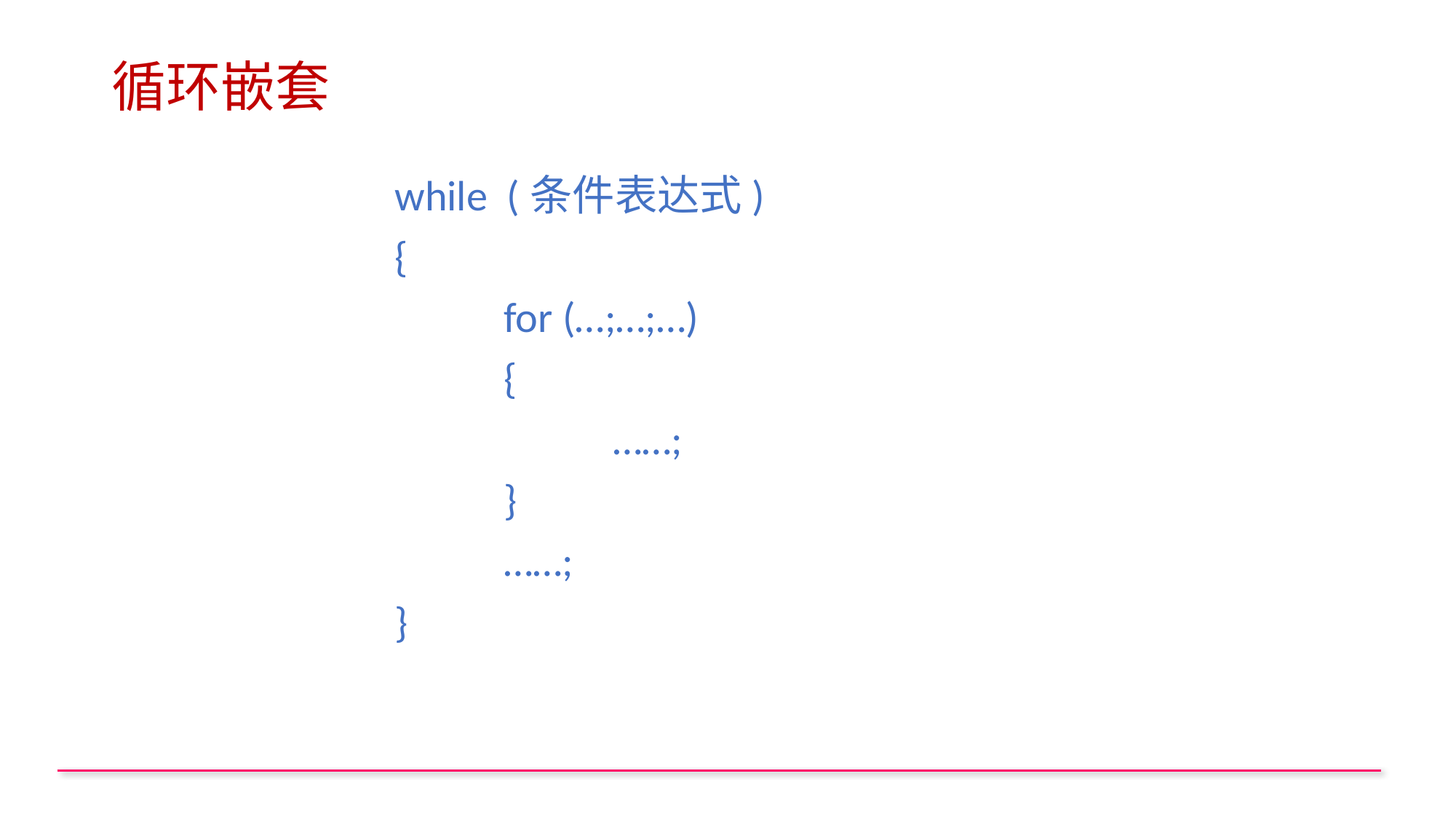

# 循环嵌套
while  (条件表达式)
{
	for (…;…;…)
	{
		……;
	}
	……;
}